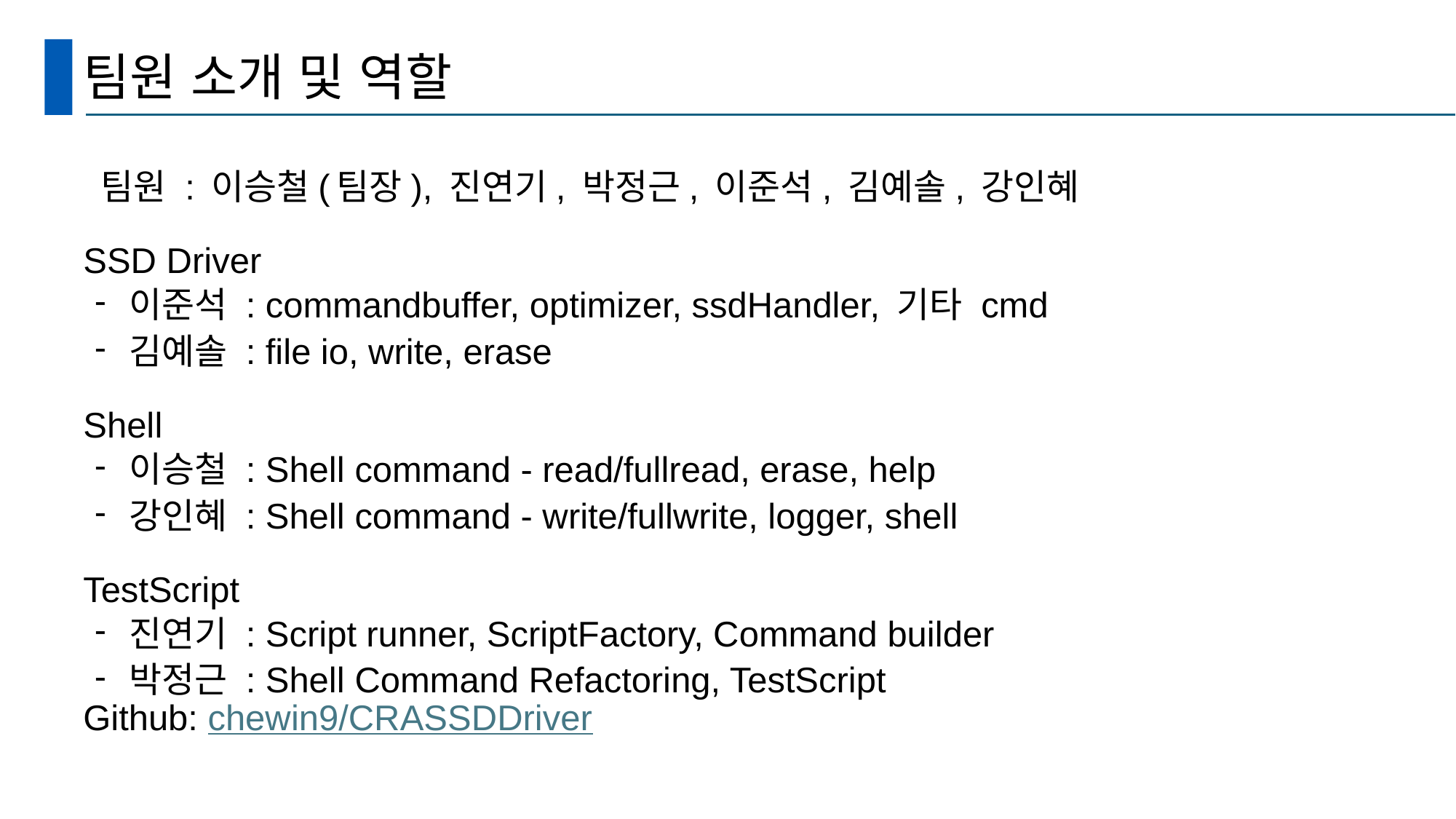

# 팀원 소개 및 역할
팀원 : 이승철(팀장), 진연기, 박정근, 이준석, 김예솔, 강인혜

SSD Driver
이준석 : commandbuffer, optimizer, ssdHandler, 기타 cmd
김예솔 : file io, write, erase

Shell
이승철 : Shell command - read/fullread, erase, help
강인혜 : Shell command - write/fullwrite, logger, shell

TestScript
진연기 : Script runner, ScriptFactory, Command builder
박정근 : Shell Command Refactoring, TestScript
Github: chewin9/CRASSDDriver